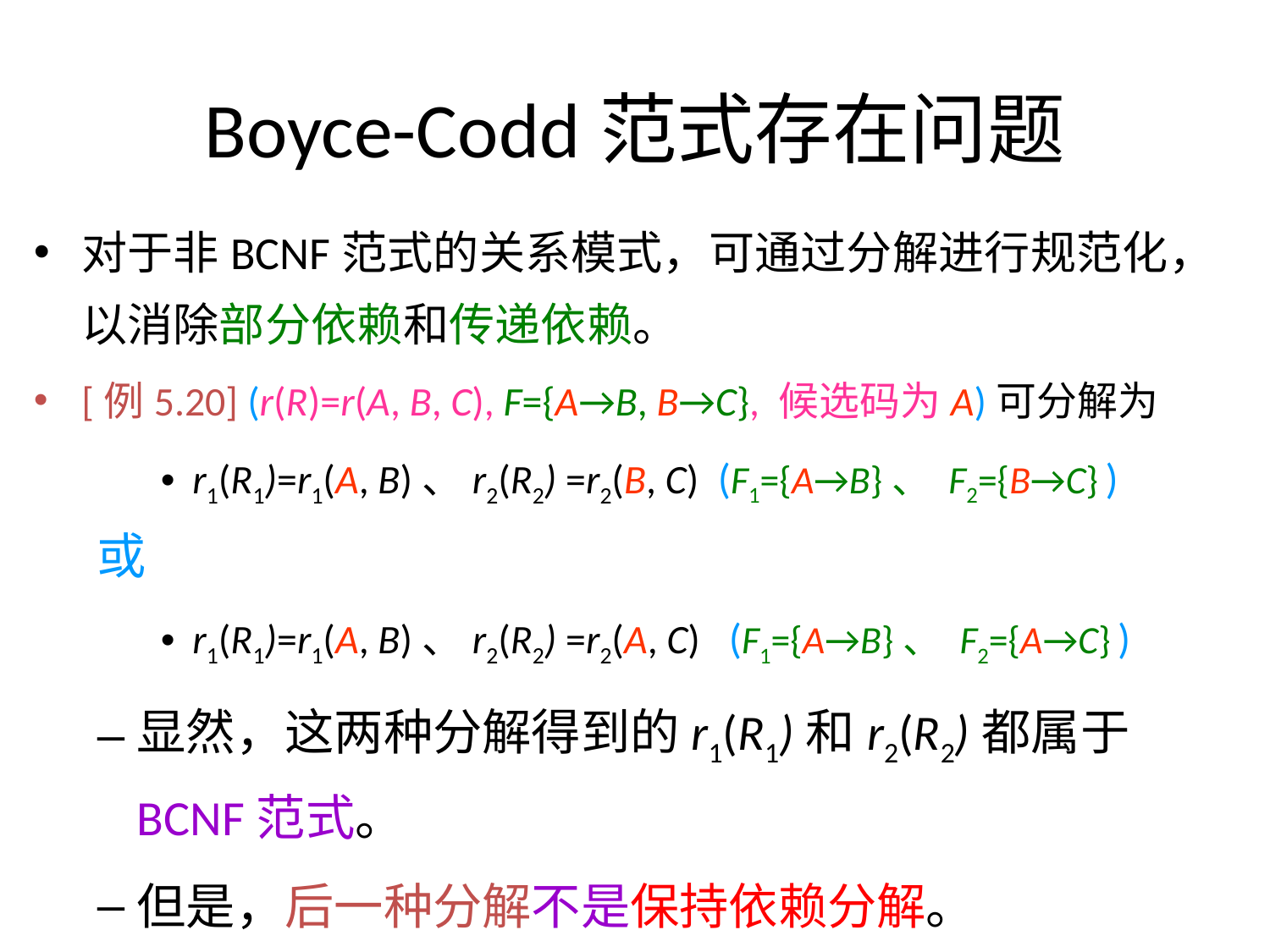

# Boyce-Codd范式存在问题
对于非BCNF范式的关系模式，可通过分解进行规范化，以消除部分依赖和传递依赖。
[例5.20] (r(R)=r(A, B, C), F={A→B, B→C}, 候选码为A)可分解为
r1(R1)=r1(A, B)、r2(R2) =r2(B, C)  (F1={A→B}、 F2={B→C} )
或
r1(R1)=r1(A, B)、r2(R2) =r2(A, C)   (F1={A→B}、 F2={A→C} )
显然，这两种分解得到的r1(R1)和r2(R2)都属于BCNF范式。
但是，后一种分解不是保持依赖分解。
因此，满足BCNF范式的模式分解，可能不是保持依赖分解。